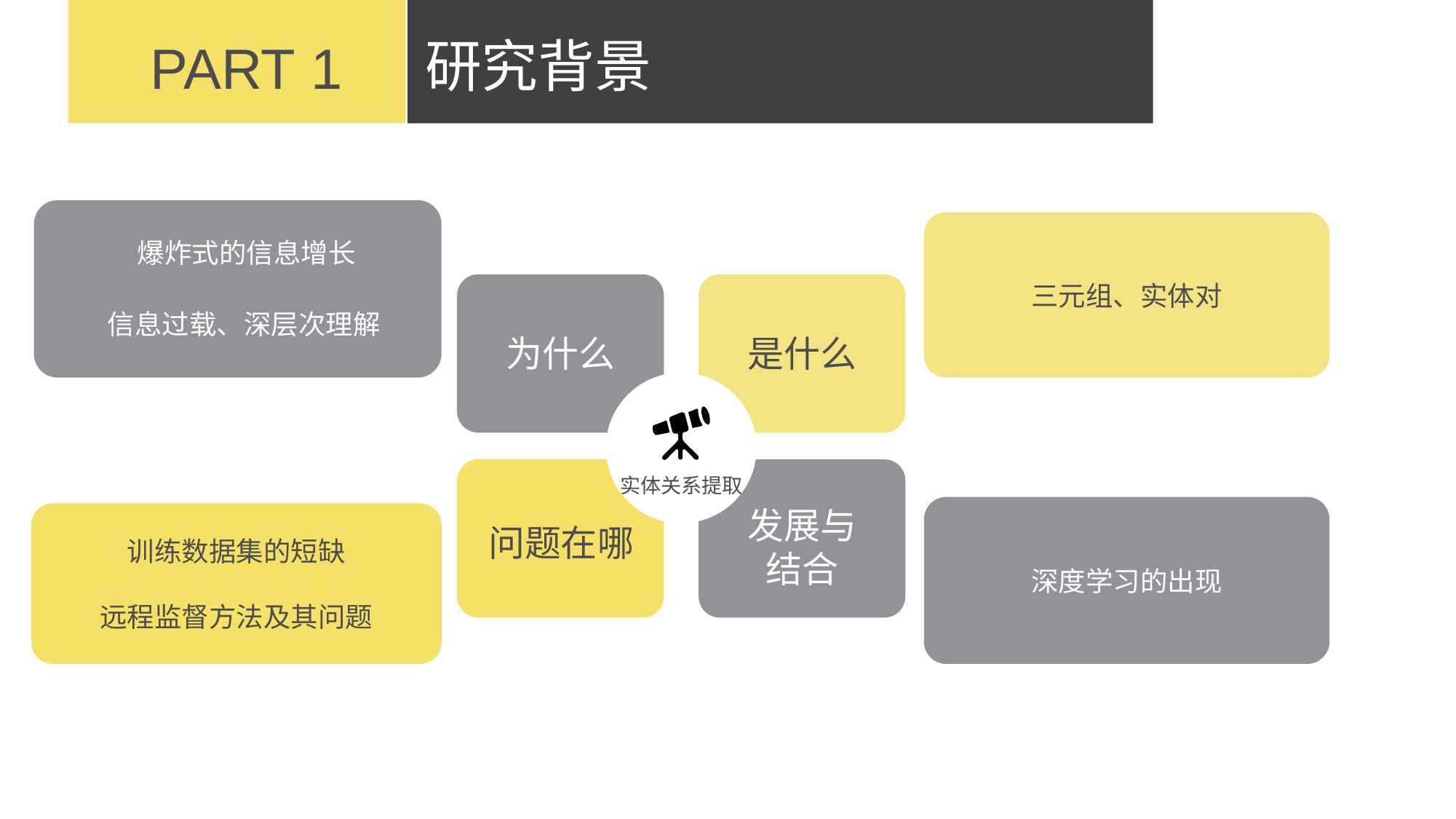

PART 1
研究背景

三元组、实体对
爆炸式的信息增长

信息过载、深层次理解
为什么
是什么

实体关系提取
发展与结合
深度学习的出现
训练数据集的短缺

远程监督方法及其问题
问题在哪